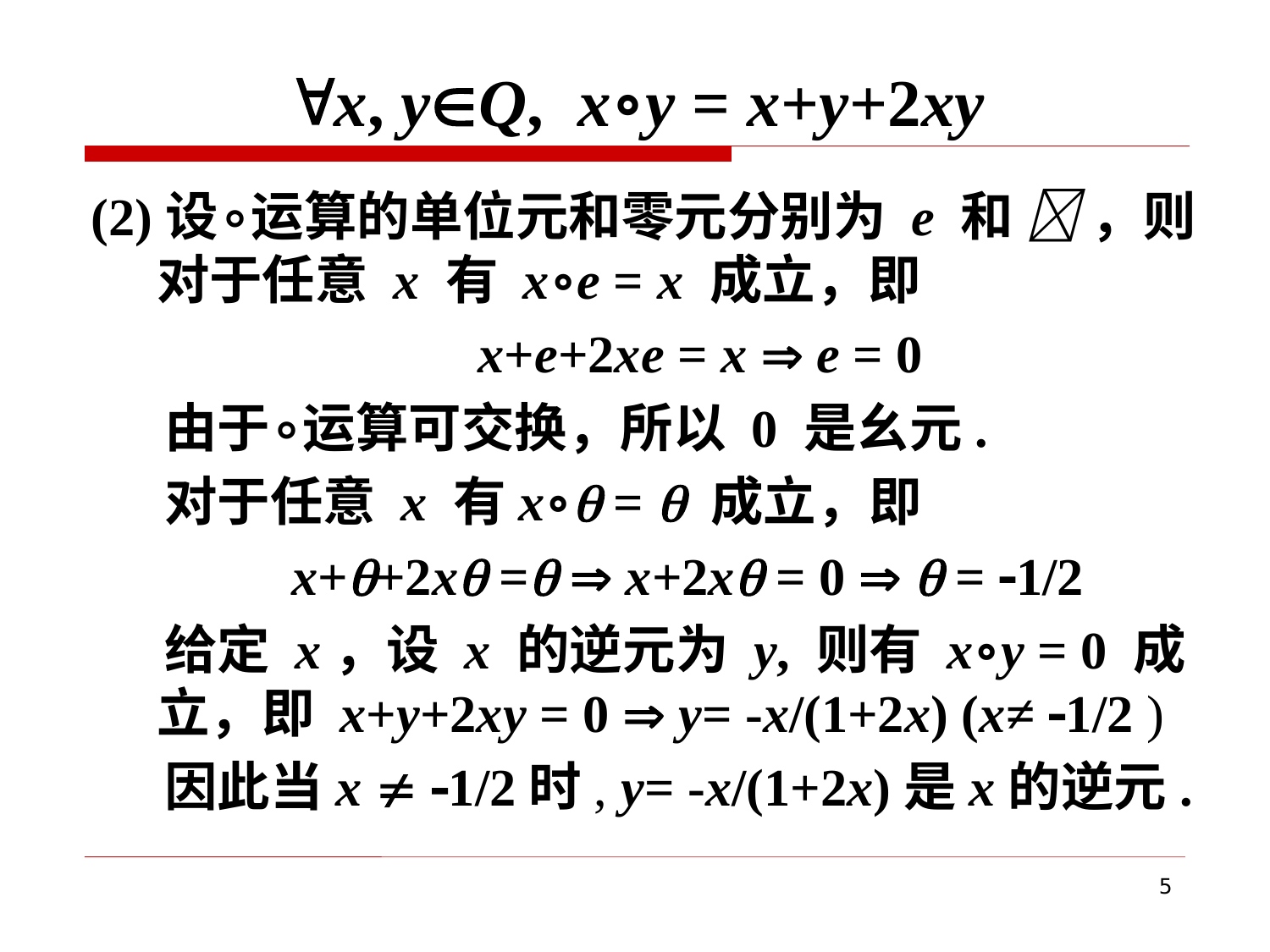

# ∀x, y∈Q,  x∘y = x+y+2xy
(2)设∘运算的单位元和零元分别为 e 和 θ ，则对于任意 x 有 x∘e = x 成立，即
                             x+e+2xe = x ⇒ e = 0
     由于∘运算可交换，所以 0 是幺元.
     对于任意 x 有x∘θ = θ 成立，即
               x+θ+2xθ =θ ⇒ x+2xθ = 0 ⇒ θ = −1/2
     给定 x，设 x 的逆元为 y, 则有 x∘y = 0 成立，即 x+y+2xy = 0 ⇒ y= -x/(1+2x) (x≠ −1/2 )
     因此当x ≠ −1/2时, y= -x/(1+2x)是x的逆元.
5